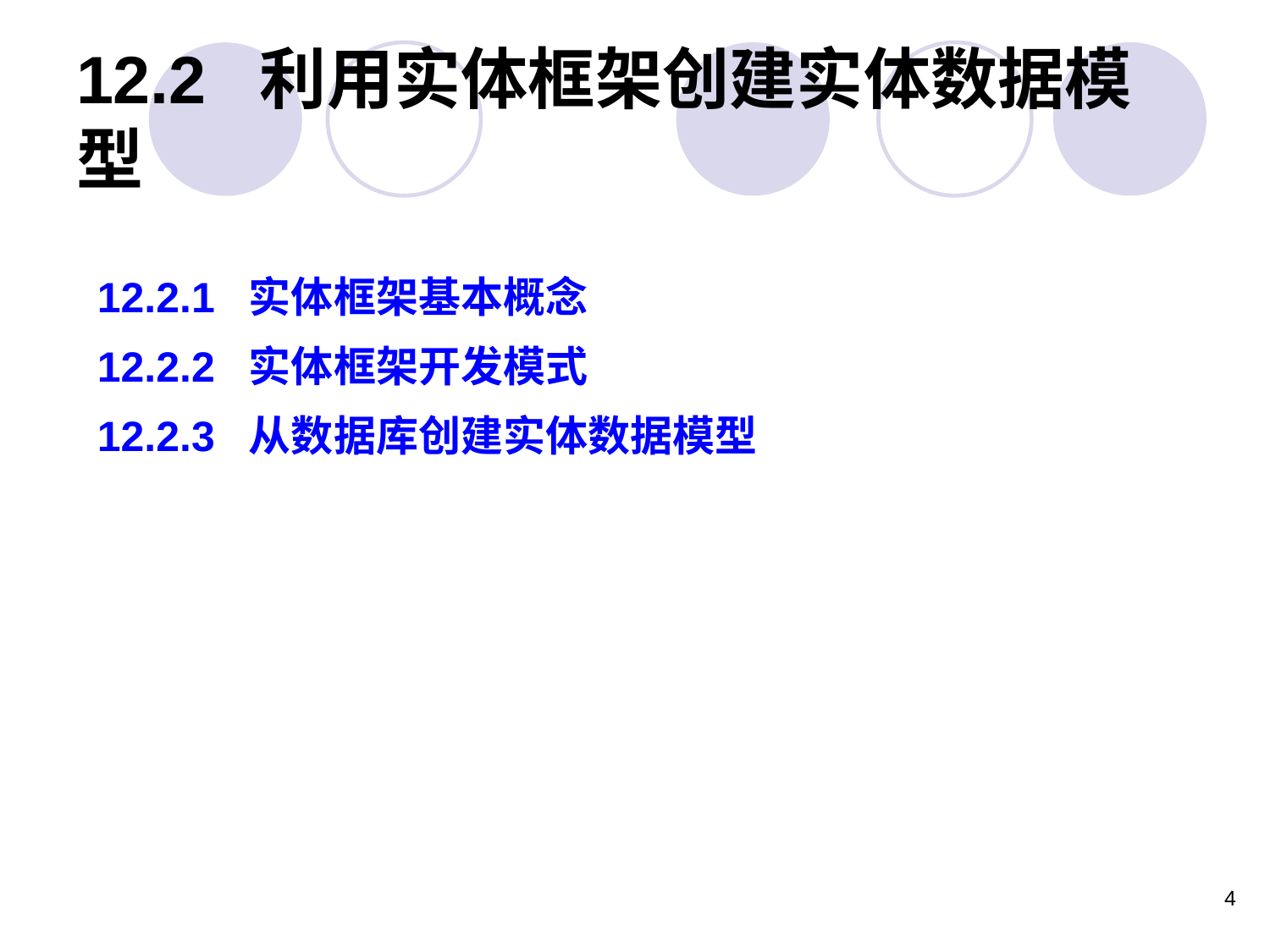

# 12.2  利用实体框架创建实体数据模型
12.2.1  实体框架基本概念
12.2.2  实体框架开发模式
12.2.3  从数据库创建实体数据模型
4